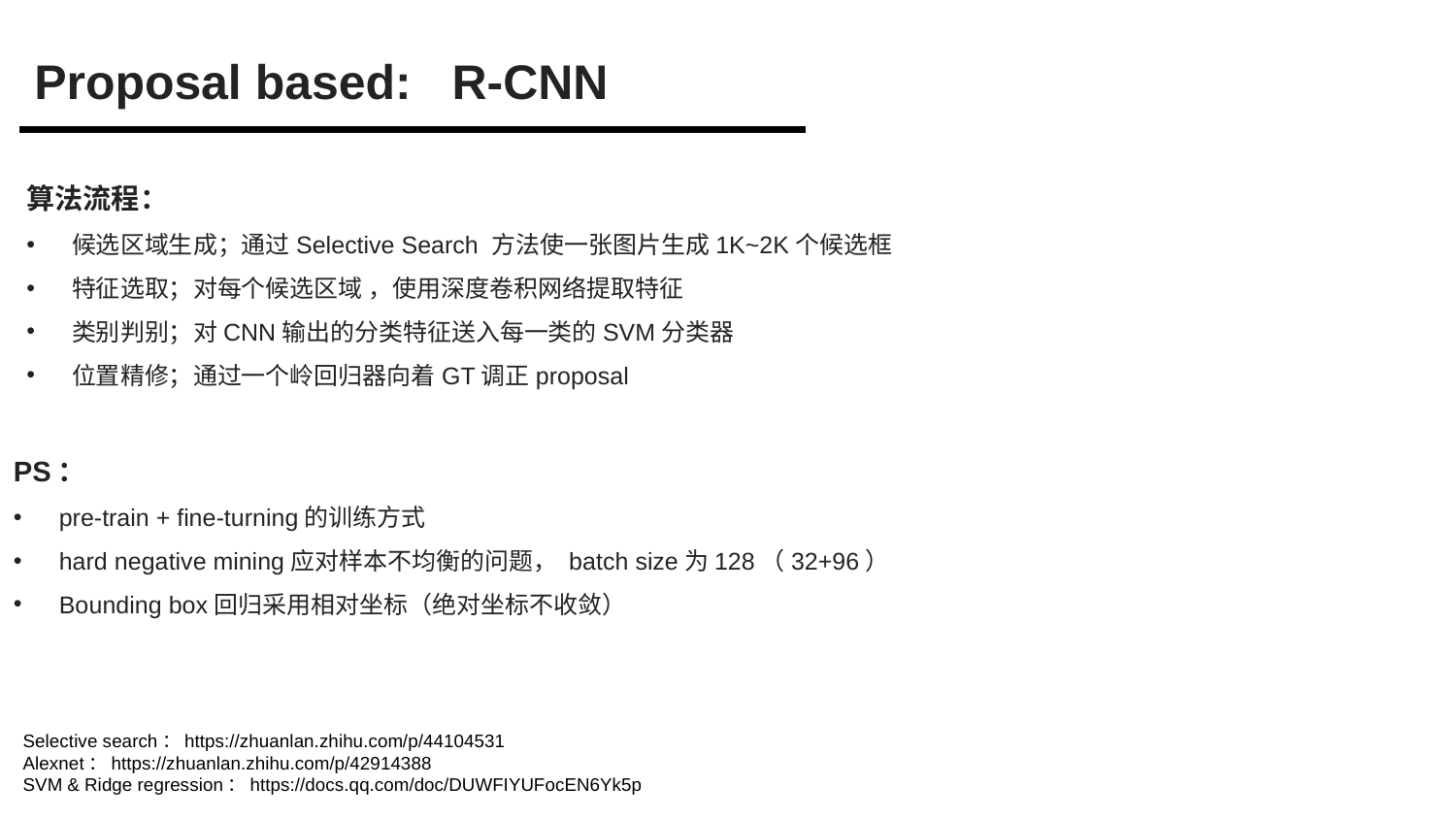

Proposal based:   R-CNN
算法流程：
候选区域生成；通过Selective Search 方法使一张图片生成1K~2K个候选框
特征选取；对每个候选区域 ，使用深度卷积网络提取特征
类别判别；对CNN输出的分类特征送入每一类的SVM分类器
位置精修；通过一个岭回归器向着GT调正proposal
PS：
pre-train + fine-turning的训练方式
hard negative mining应对样本不均衡的问题， batch size为128（32+96）
Bounding box回归采用相对坐标（绝对坐标不收敛）
Selective search：https://zhuanlan.zhihu.com/p/44104531
Alexnet：https://zhuanlan.zhihu.com/p/42914388
SVM & Ridge regression：https://docs.qq.com/doc/DUWFIYUFocEN6Yk5p